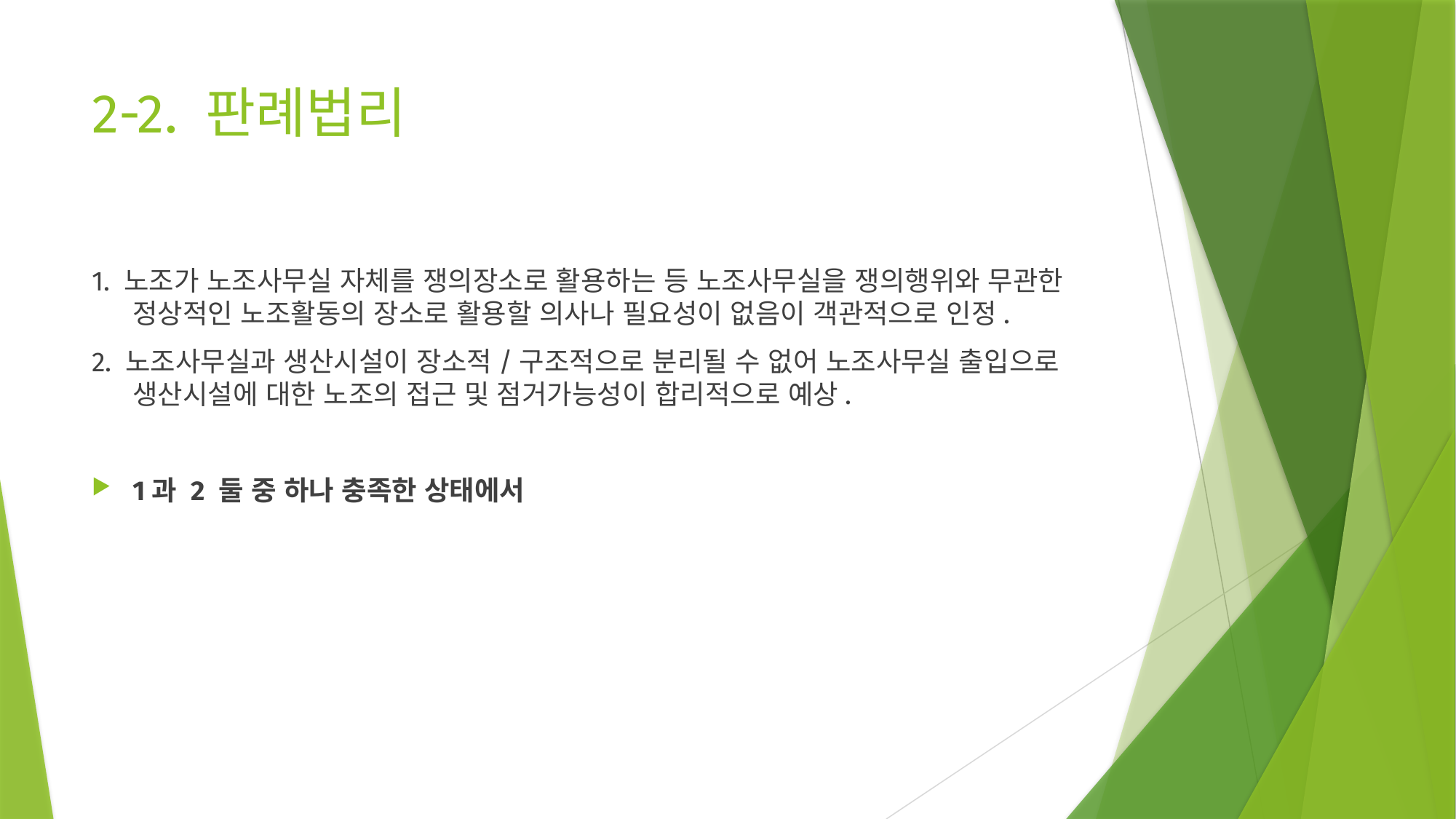

# 2-2. 판례법리
1. 노조가 노조사무실 자체를 쟁의장소로 활용하는 등 노조사무실을 쟁의행위와 무관한 정상적인 노조활동의 장소로 활용할 의사나 필요성이 없음이 객관적으로 인정.
2. 노조사무실과 생산시설이 장소적/구조적으로 분리될 수 없어 노조사무실 출입으로 생산시설에 대한 노조의 접근 및 점거가능성이 합리적으로 예상.

1과 2 둘 중 하나 충족한 상태에서